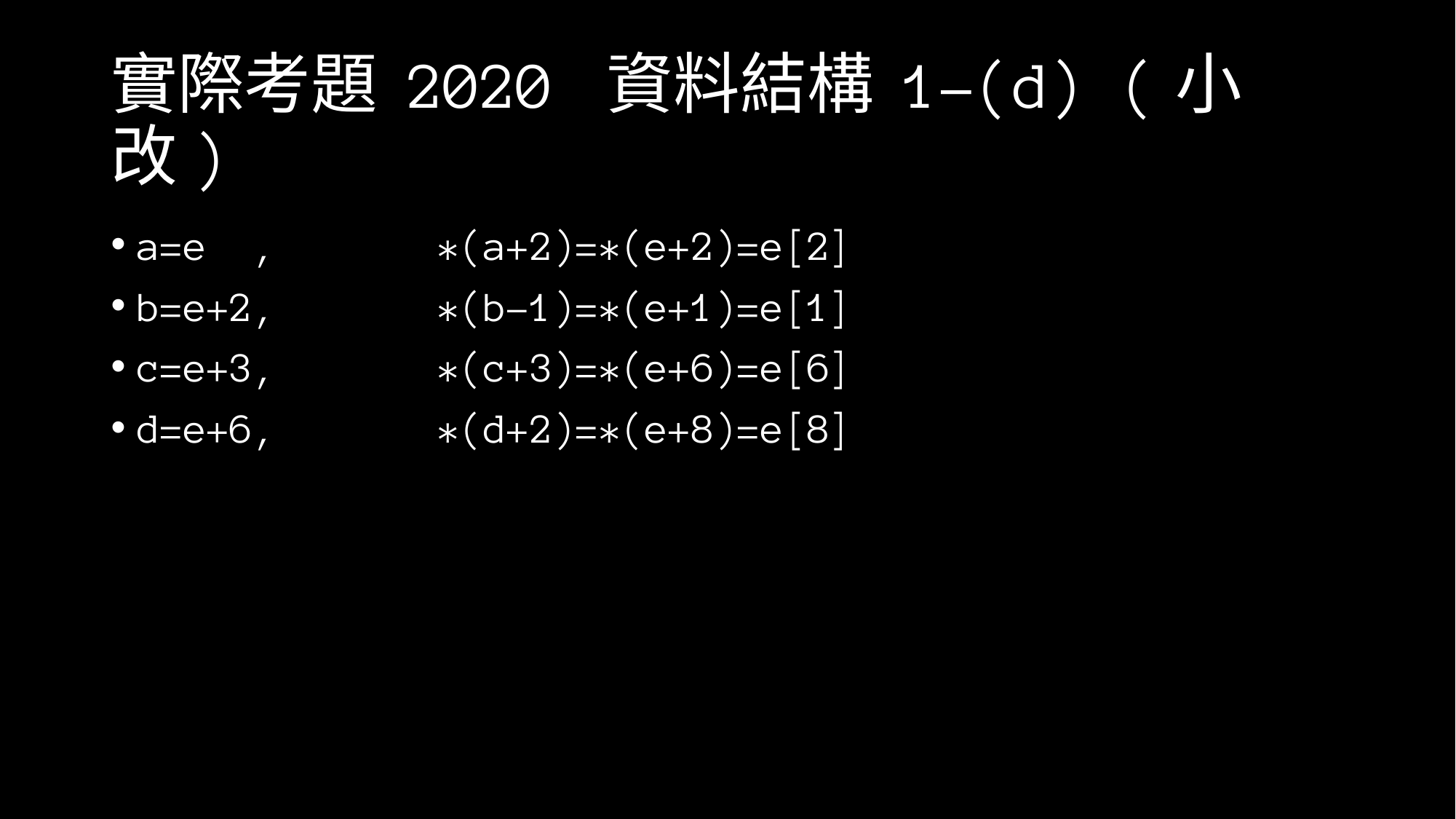

# 實際考題 2020 資料結構 1-(d) (小改)
a=e  ,       *(a+2)=*(e+2)=e[2]
b=e+2,       *(b-1)=*(e+1)=e[1]
c=e+3,       *(c+3)=*(e+6)=e[6]
d=e+6,       *(d+2)=*(e+8)=e[8]